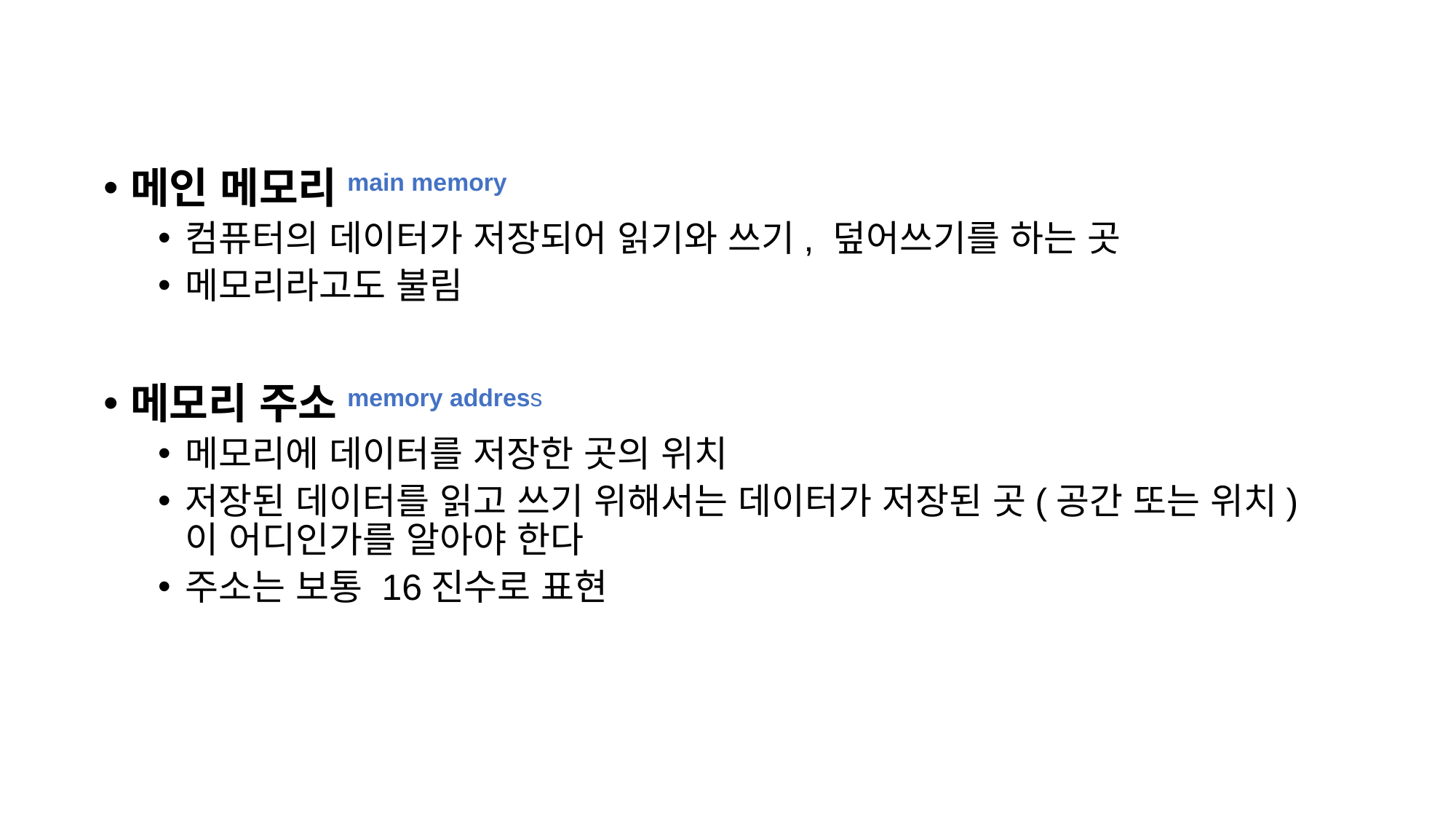

메인 메모리main memory
컴퓨터의 데이터가 저장되어 읽기와 쓰기, 덮어쓰기를 하는 곳
메모리라고도 불림

메모리 주소memory address
메모리에 데이터를 저장한 곳의 위치
저장된 데이터를 읽고 쓰기 위해서는 데이터가 저장된 곳(공간 또는 위치)이 어디인가를 알아야 한다
주소는 보통 16진수로 표현